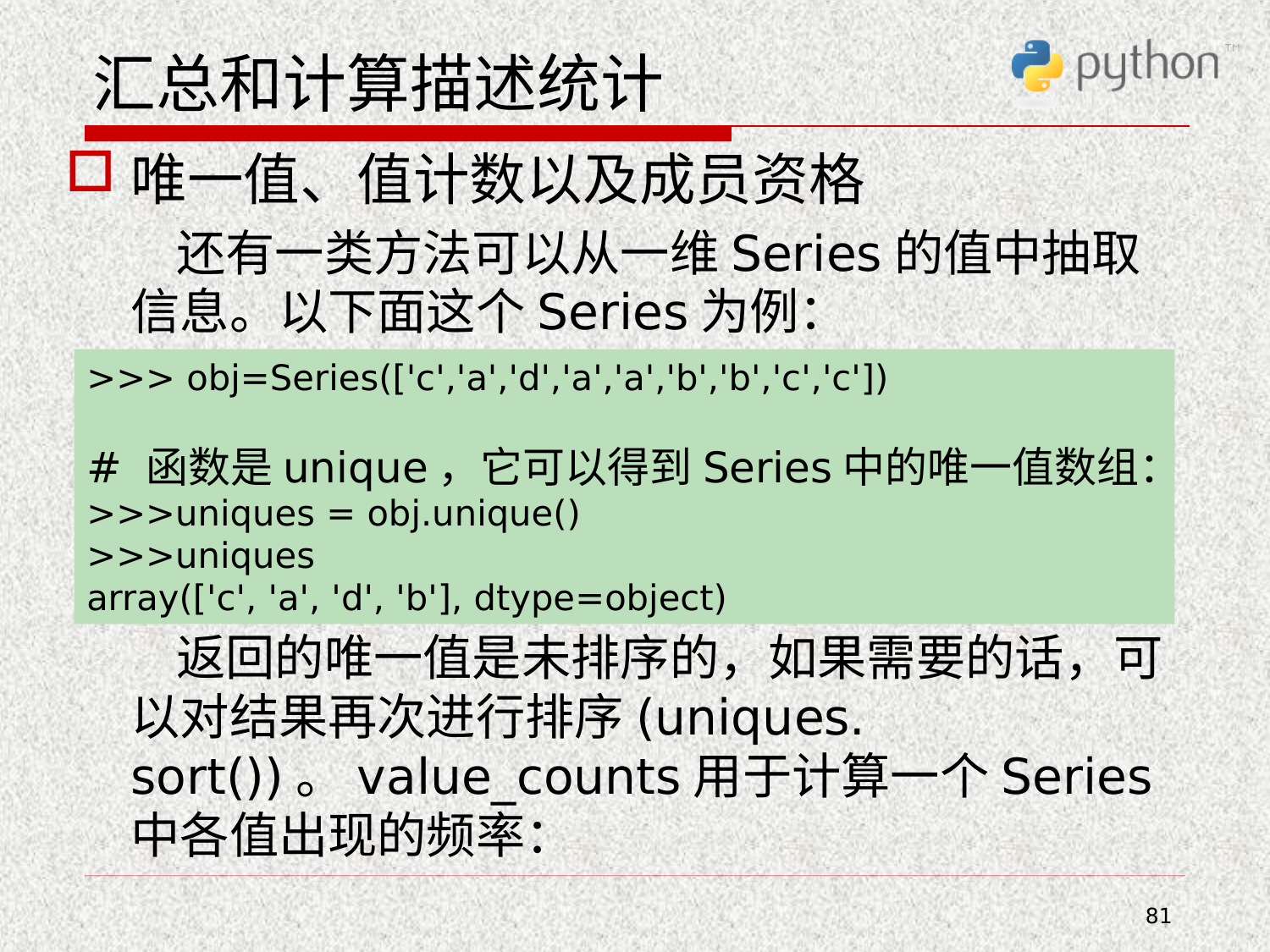

# 汇总和计算描述统计
唯一值、值计数以及成员资格
         还有一类方法可以从一维Series的值中抽取信息。以下面这个Series为例：

         返回的唯一值是未排序的，如果需要的话，可以对结果再次进行排序(uniques. sort())。value_counts用于计算一个Series中各值出现的频率：

>>> obj=Series(['c','a','d','a','a','b','b','c','c'])

# 函数是unique，它可以得到Series中的唯一值数组：
>>>uniques = obj.unique()
>>>uniques
array(['c', 'a', 'd', 'b'], dtype=object)
81